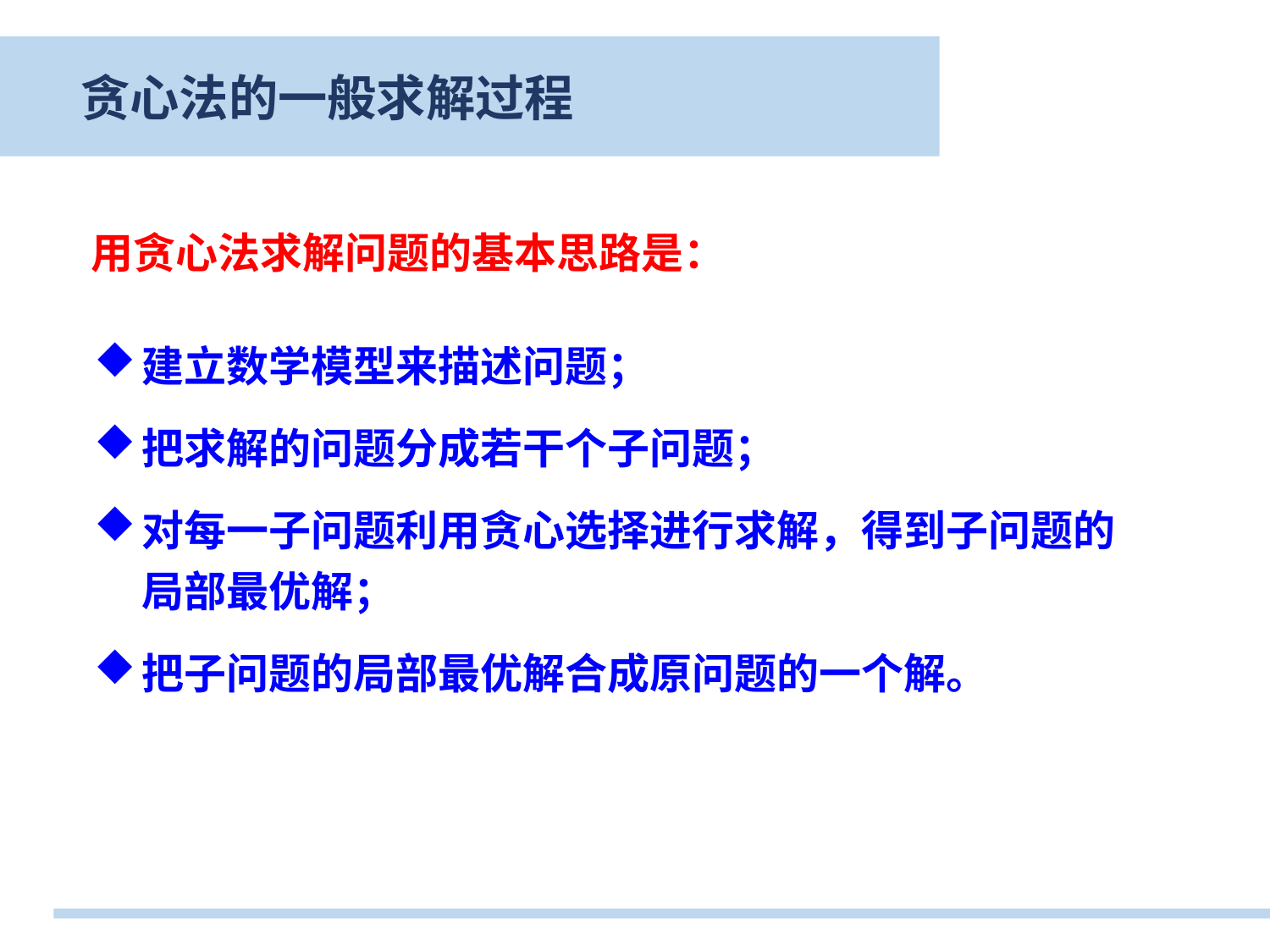

贪心法的一般求解过程
用贪心法求解问题的基本思路是：
建立数学模型来描述问题；
把求解的问题分成若干个子问题；
对每一子问题利用贪心选择进行求解，得到子问题的局部最优解；
把子问题的局部最优解合成原问题的一个解。